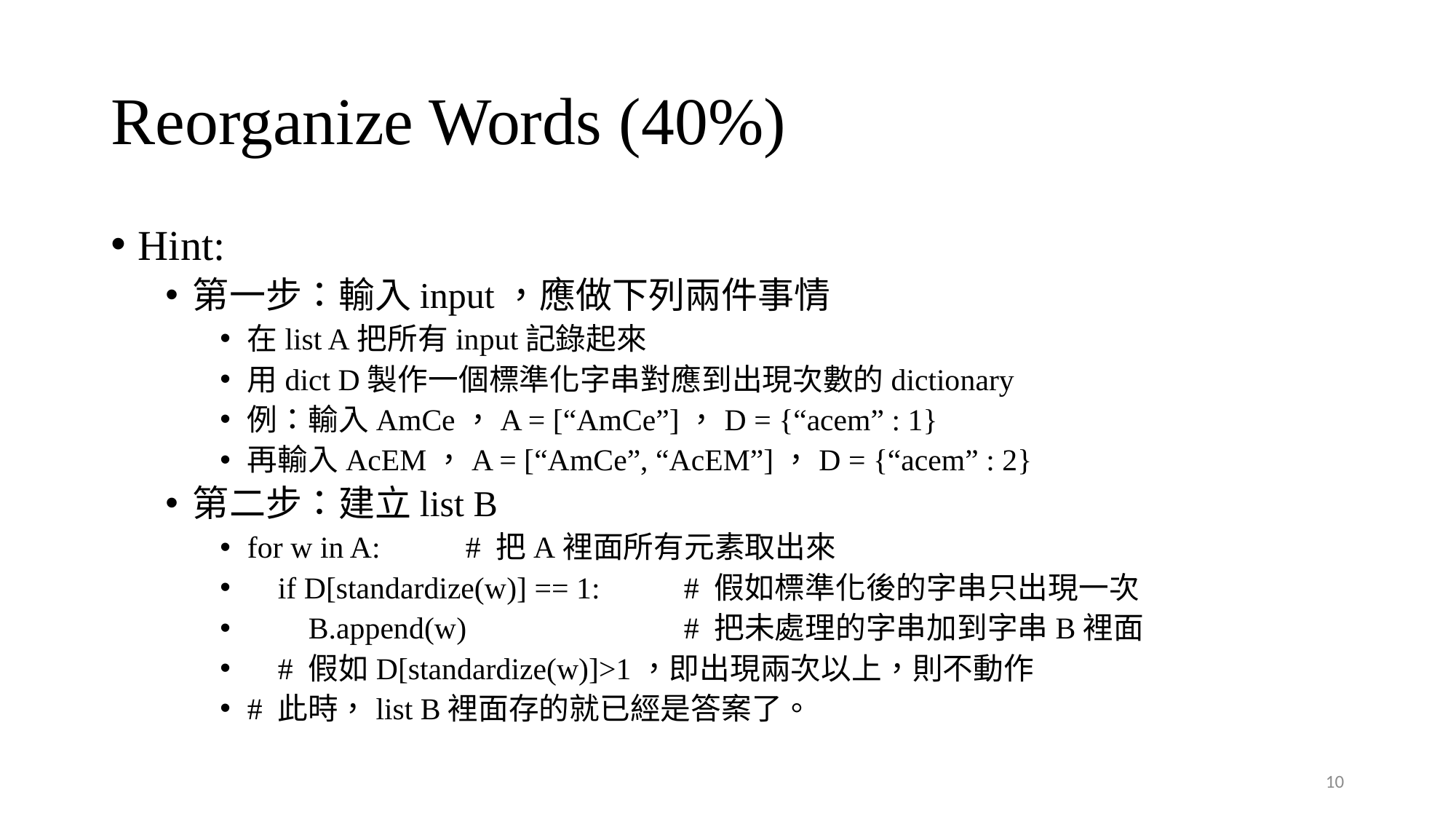

# Reorganize Words (40%)
Hint:
第一步：輸入input，應做下列兩件事情
在list A把所有input記錄起來
用dict D製作一個標準化字串對應到出現次數的dictionary
例：輸入AmCe，A = [“AmCe”]，D = {“acem” : 1}
再輸入AcEM，A = [“AmCe”, “AcEM”]，D = {“acem” : 2}
第二步：建立list B
for w in A:	# 把A裡面所有元素取出來
    if D[standardize(w)] == 1:	# 假如標準化後的字串只出現一次
        B.append(w)		# 把未處理的字串加到字串B裡面
    # 假如D[standardize(w)]>1，即出現兩次以上，則不動作
# 此時，list B裡面存的就已經是答案了。
10